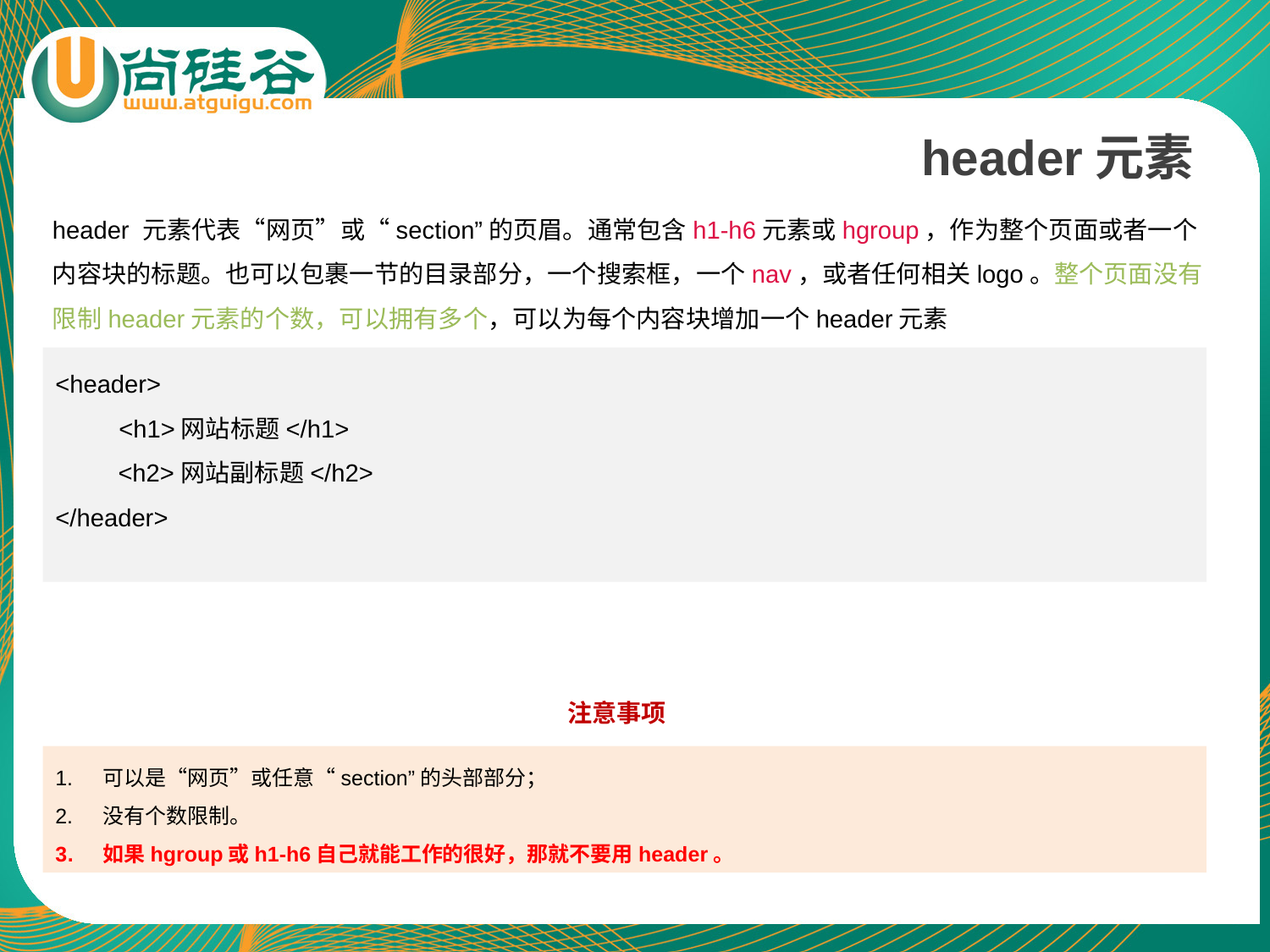

# header元素
header 元素代表“网页”或“section”的页眉。通常包含h1-h6元素或hgroup，作为整个页面或者一个内容块的标题。也可以包裹一节的目录部分，一个搜索框，一个nav，或者任何相关logo。整个页面没有限制header元素的个数，可以拥有多个，可以为每个内容块增加一个header元素
<header>
<h1>网站标题</h1>
         <h2>网站副标题</h2>
</header>

注意事项
可以是“网页”或任意“section”的头部部分；
没有个数限制。
如果hgroup或h1-h6自己就能工作的很好，那就不要用header。